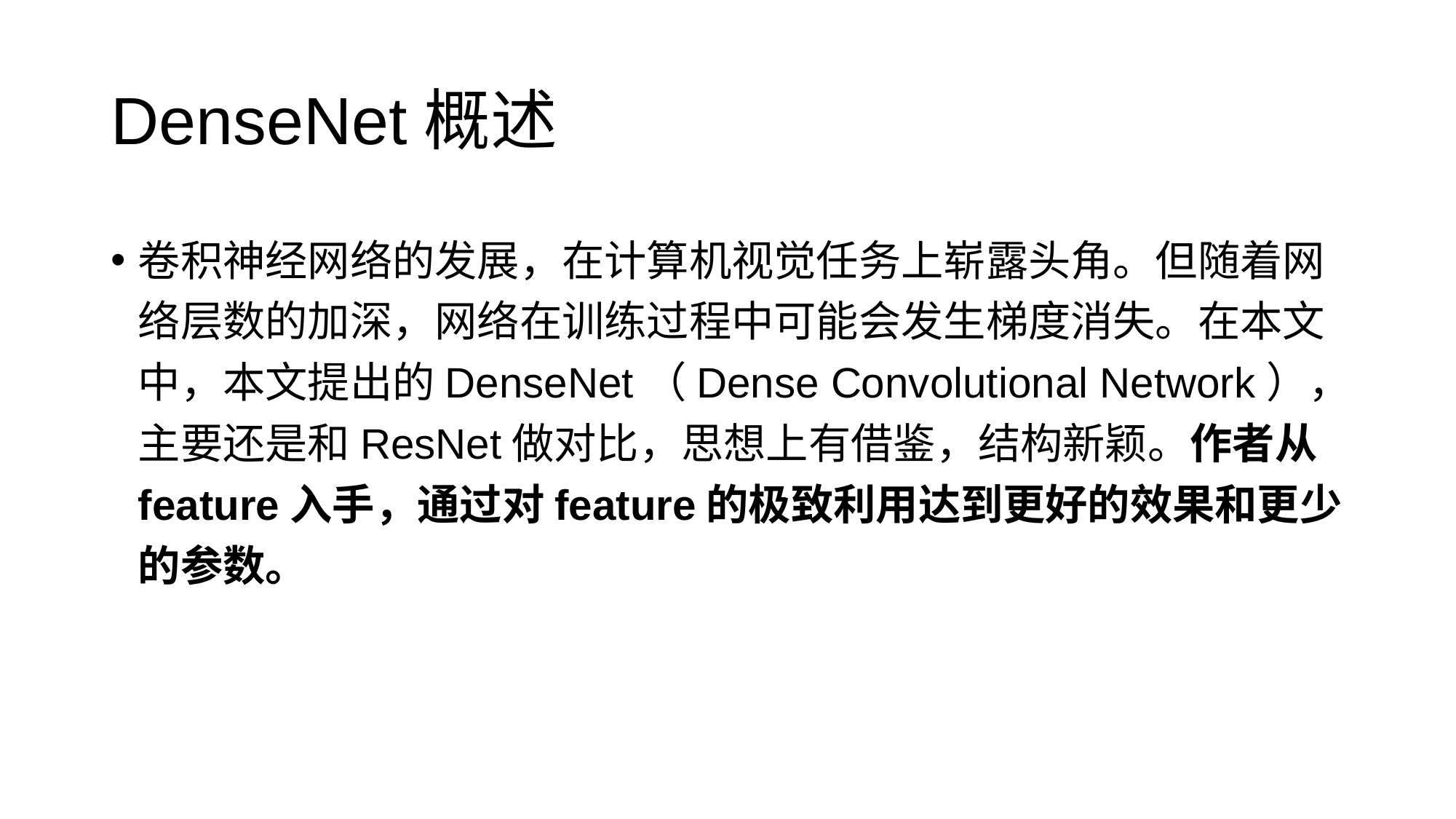

# DenseNet概述
卷积神经网络的发展，在计算机视觉任务上崭露头角。但随着网络层数的加深，网络在训练过程中可能会发生梯度消失。在本文中，本文提出的DenseNet（Dense Convolutional Network），主要还是和ResNet做对比，思想上有借鉴，结构新颖。作者从feature入手，通过对feature的极致利用达到更好的效果和更少的参数。